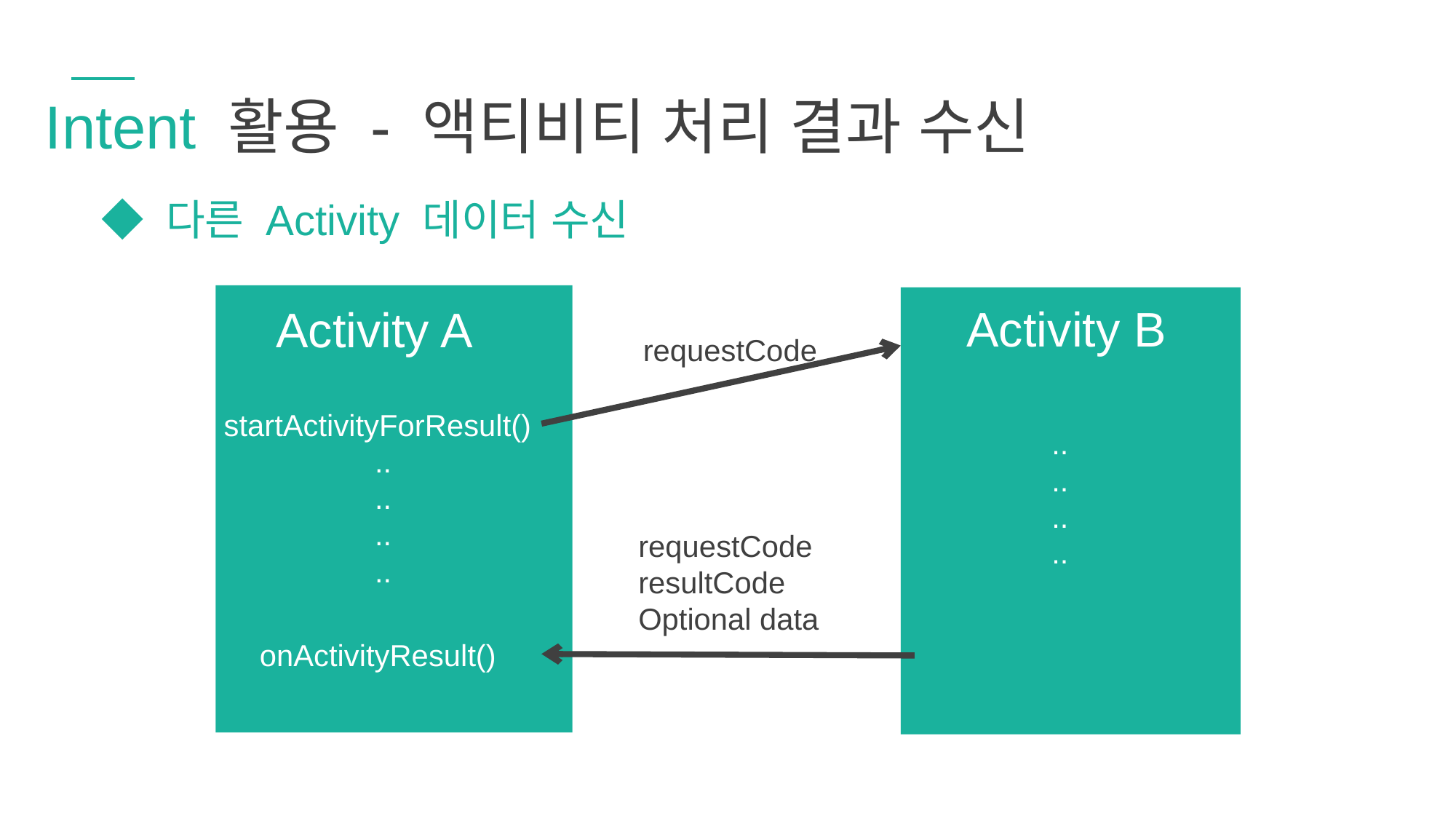

Intent 활용 - 액티비티 처리 결과 수신
◆ 다른 Activity 데이터 수신

Activity B
Activity A
requestCode
startActivityForResult()
	     ..
	     ..
	     ..
	     ..
..
..
..
..
requestCode
resultCode
Optional data
onActivityResult()